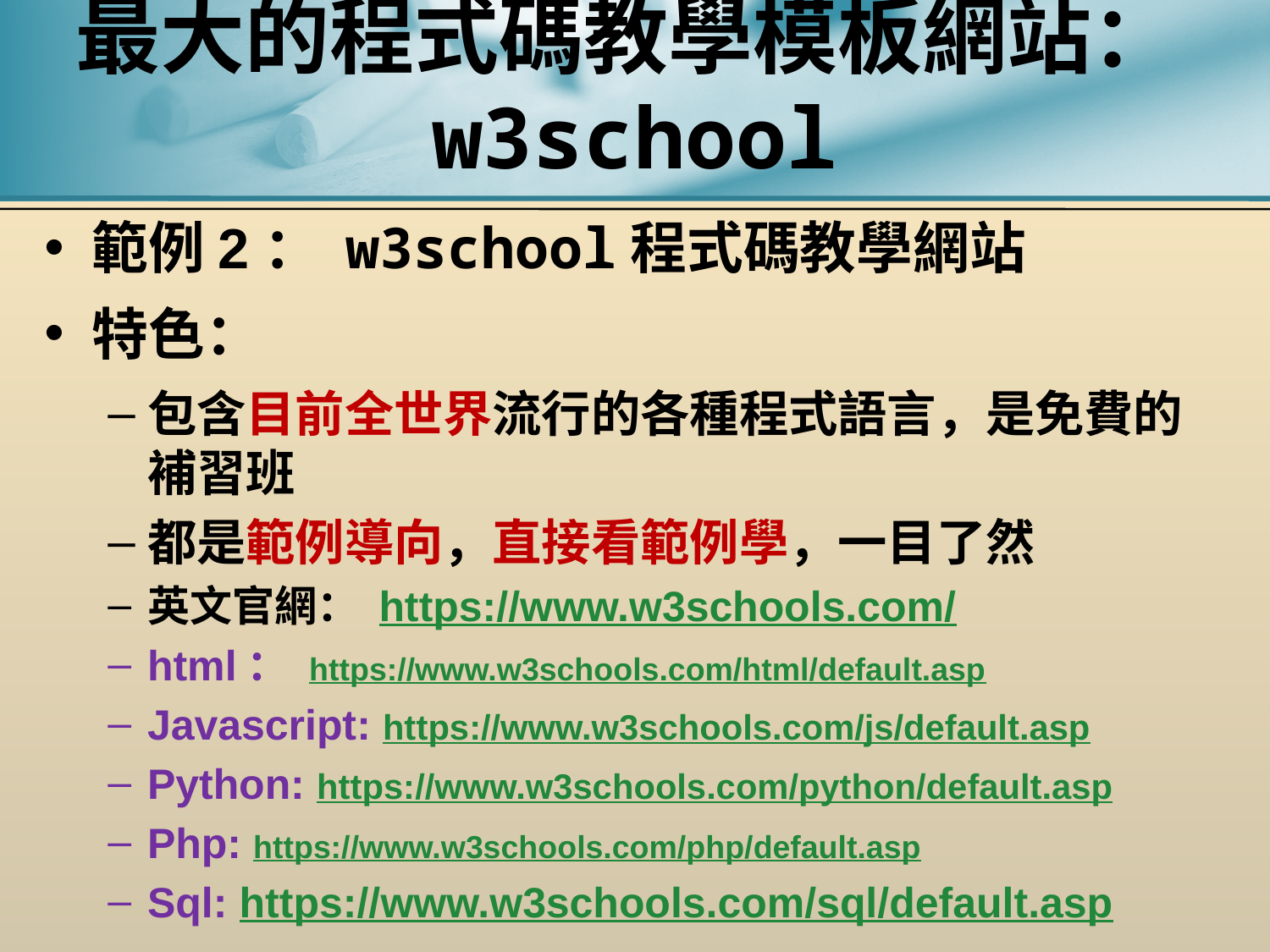

# 最大的程式碼教學模板網站：w3school
範例2： w3school程式碼教學網站
特色：
包含目前全世界流行的各種程式語言，是免費的補習班
都是範例導向，直接看範例學，一目了然
英文官網： https://www.w3schools.com/
html： https://www.w3schools.com/html/default.asp
Javascript: https://www.w3schools.com/js/default.asp
Python: https://www.w3schools.com/python/default.asp
Php: https://www.w3schools.com/php/default.asp
Sql: https://www.w3schools.com/sql/default.asp